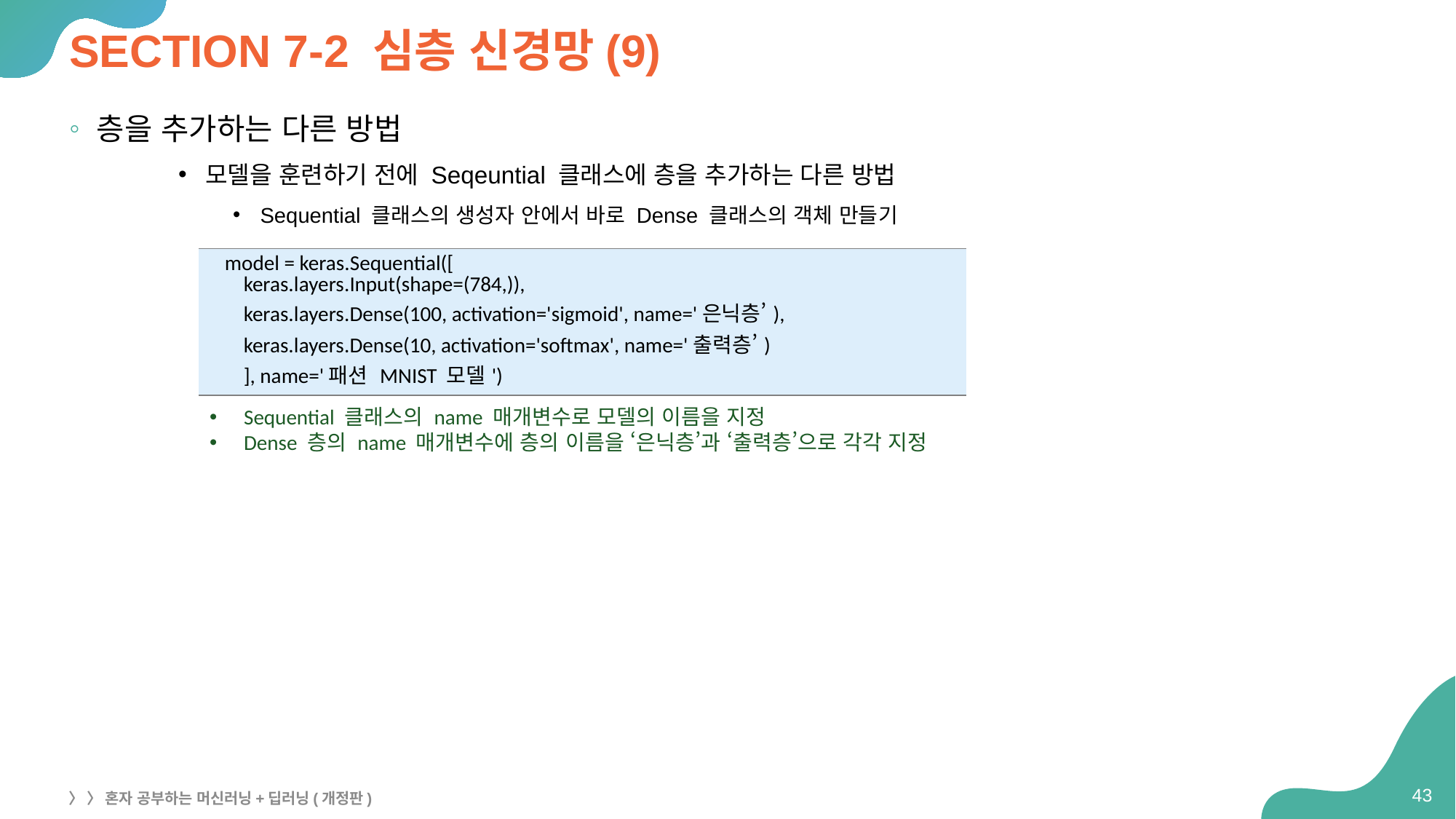

# SECTION 7-2 심층 신경망(9)
층을 추가하는 다른 방법
모델을 훈련하기 전에 Seqeuntial 클래스에 층을 추가하는 다른 방법
Sequential 클래스의 생성자 안에서 바로 Dense 클래스의 객체 만들기
| model = keras.Sequential([ keras.layers.Input(shape=(784,)), keras.layers.Dense(100, activation='sigmoid', name='은닉층’), keras.layers.Dense(10, activation='softmax', name='출력층’) ], name='패션 MNIST 모델') |
| --- |
Sequential 클래스의 name 매개변수로 모델의 이름을 지정
Dense 층의 name 매개변수에 층의 이름을 ‘은닉층’과 ‘출력층’으로 각각 지정
43
〉 〉 혼자 공부하는 머신러닝+딥러닝(개정판)